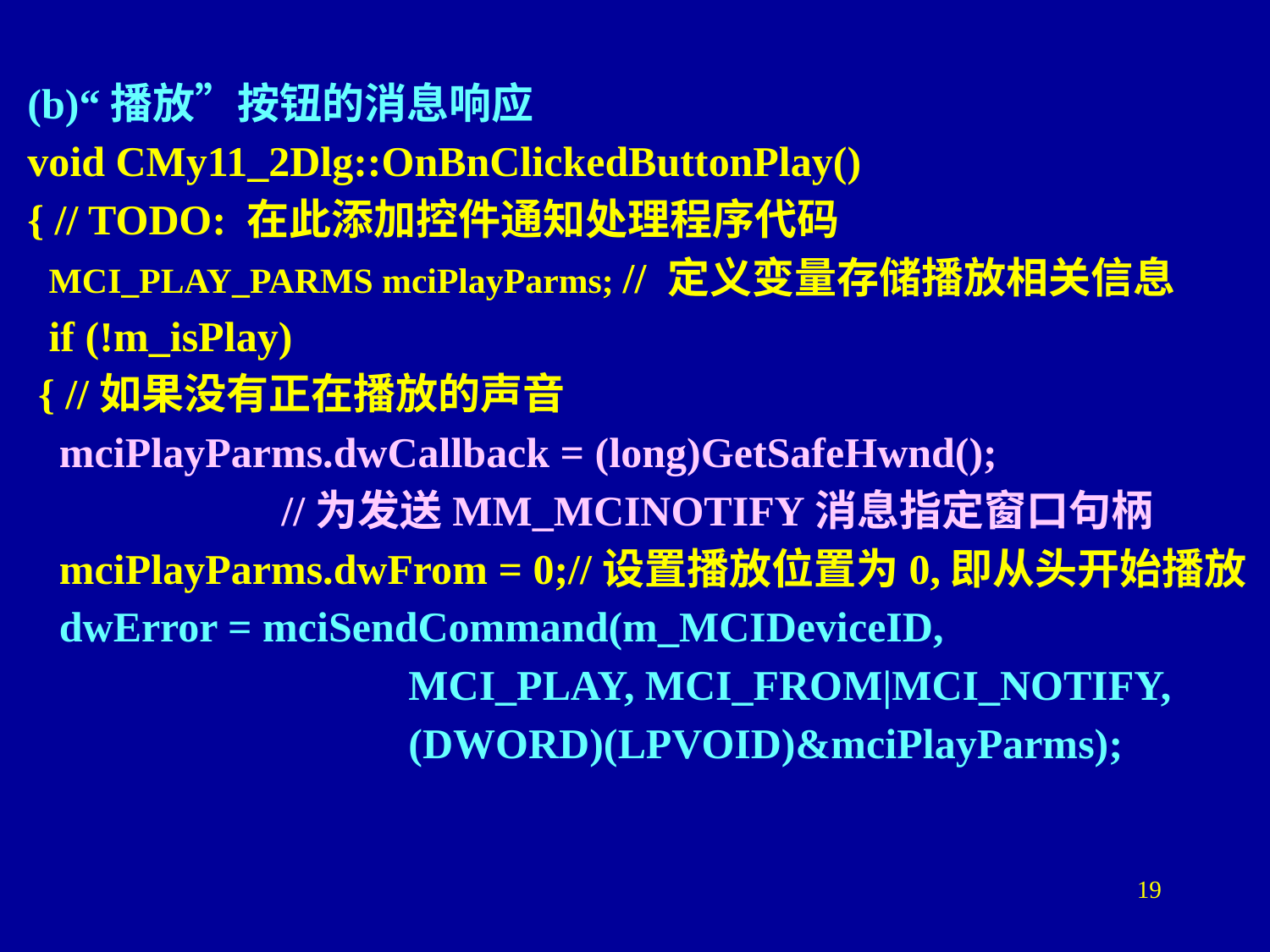

(b)“播放”按钮的消息响应
void CMy11_2Dlg::OnBnClickedButtonPlay()
{ // TODO: 在此添加控件通知处理程序代码
  MCI_PLAY_PARMS mciPlayParms; // 定义变量存储播放相关信息
  if (!m_isPlay)
 { //如果没有正在播放的声音
   mciPlayParms.dwCallback = (long)GetSafeHwnd();
		//为发送MM_MCINOTIFY消息指定窗口句柄
   mciPlayParms.dwFrom = 0;//设置播放位置为0,即从头开始播放
   dwError = mciSendCommand(m_MCIDeviceID,
			MCI_PLAY, MCI_FROM|MCI_NOTIFY,
			(DWORD)(LPVOID)&mciPlayParms);
19